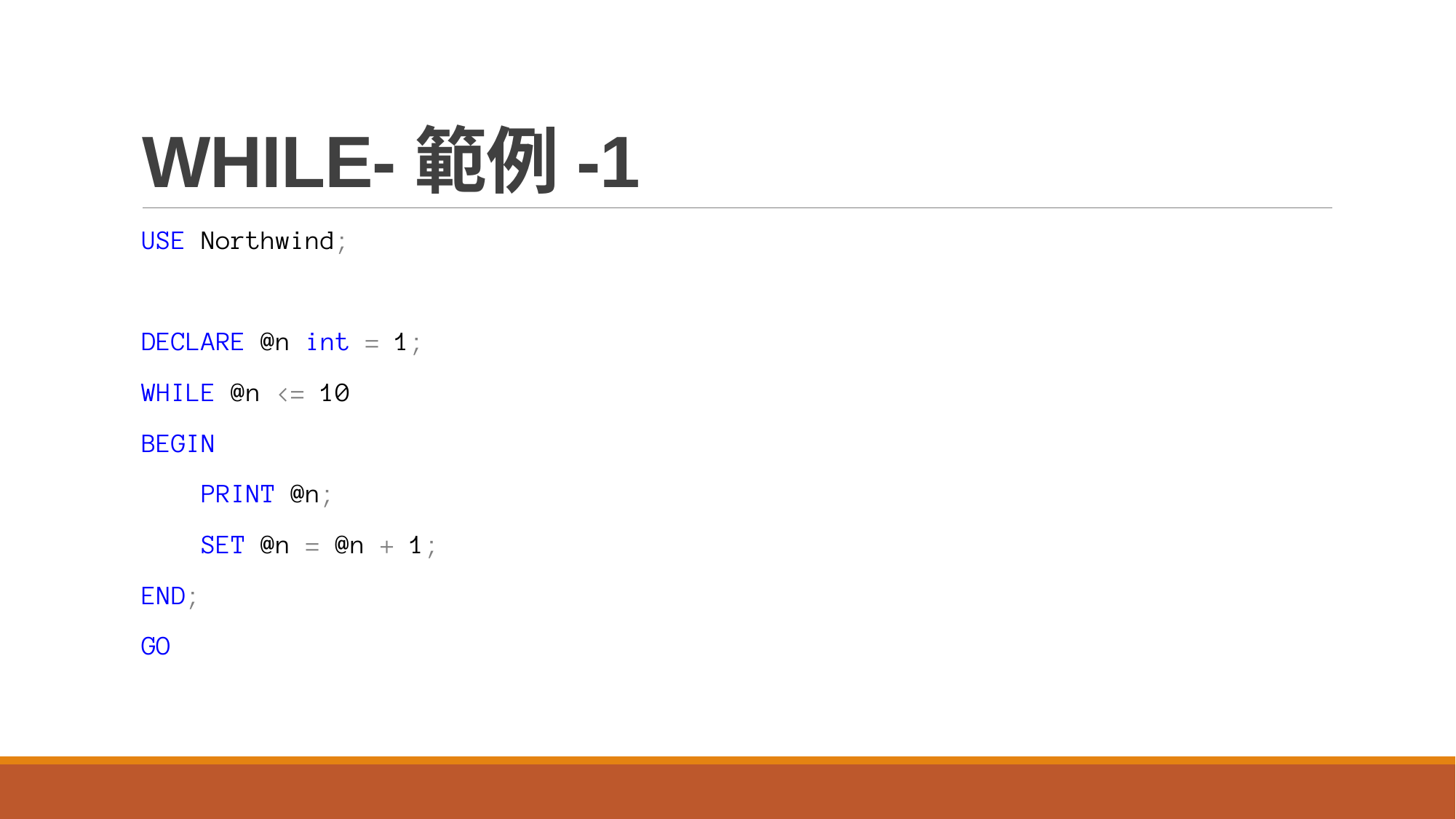

# WHILE-範例-1
USE Northwind;

DECLARE @n int = 1;
WHILE @n <= 10
BEGIN
    PRINT @n;
    SET @n = @n + 1;
END;
GO